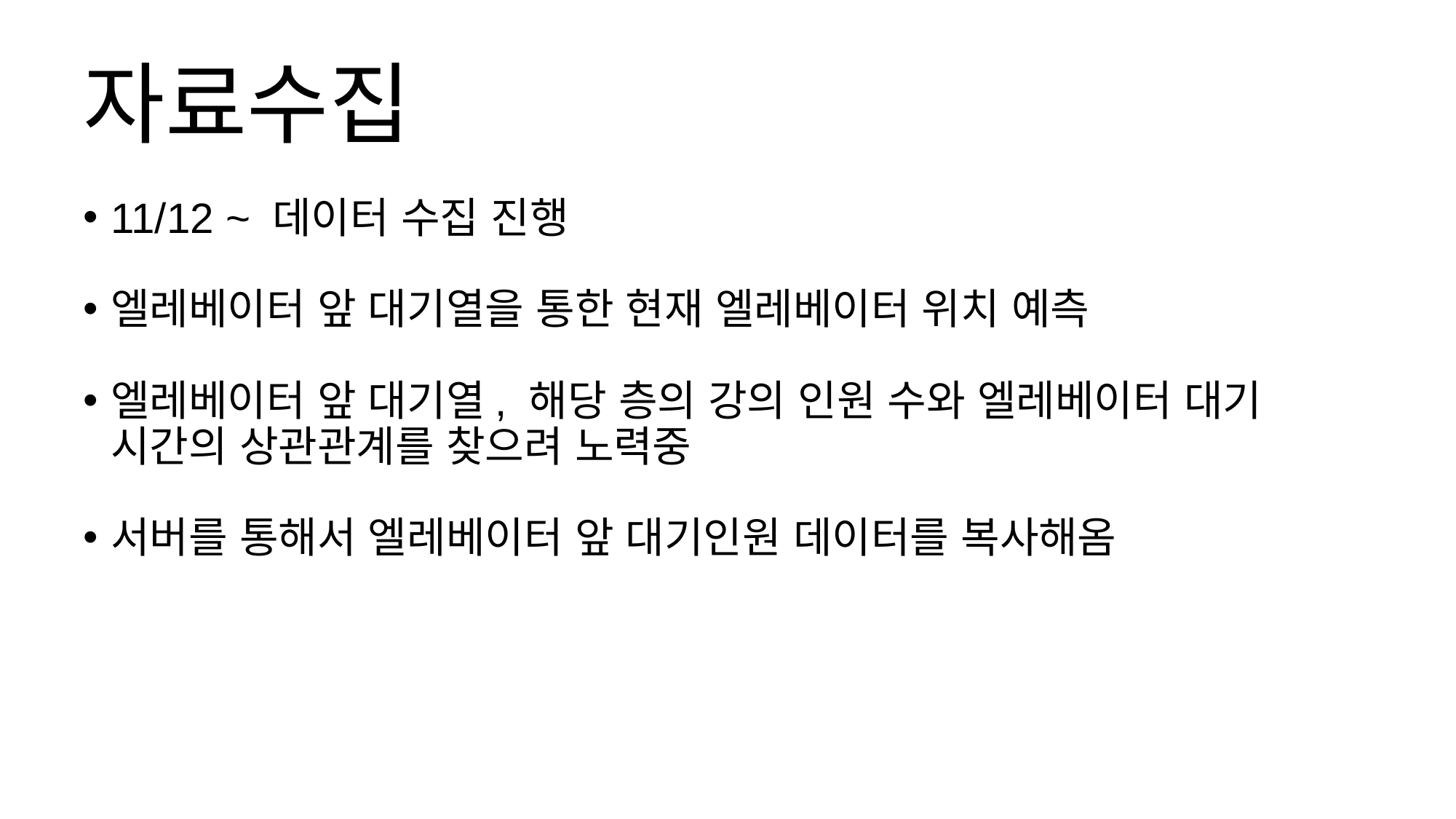

# 자료수집
11/12 ~ 데이터 수집 진행

엘레베이터 앞 대기열을 통한 현재 엘레베이터 위치 예측

엘레베이터 앞 대기열, 해당 층의 강의 인원 수와 엘레베이터 대기 시간의 상관관계를 찾으려 노력중

서버를 통해서 엘레베이터 앞 대기인원 데이터를 복사해옴